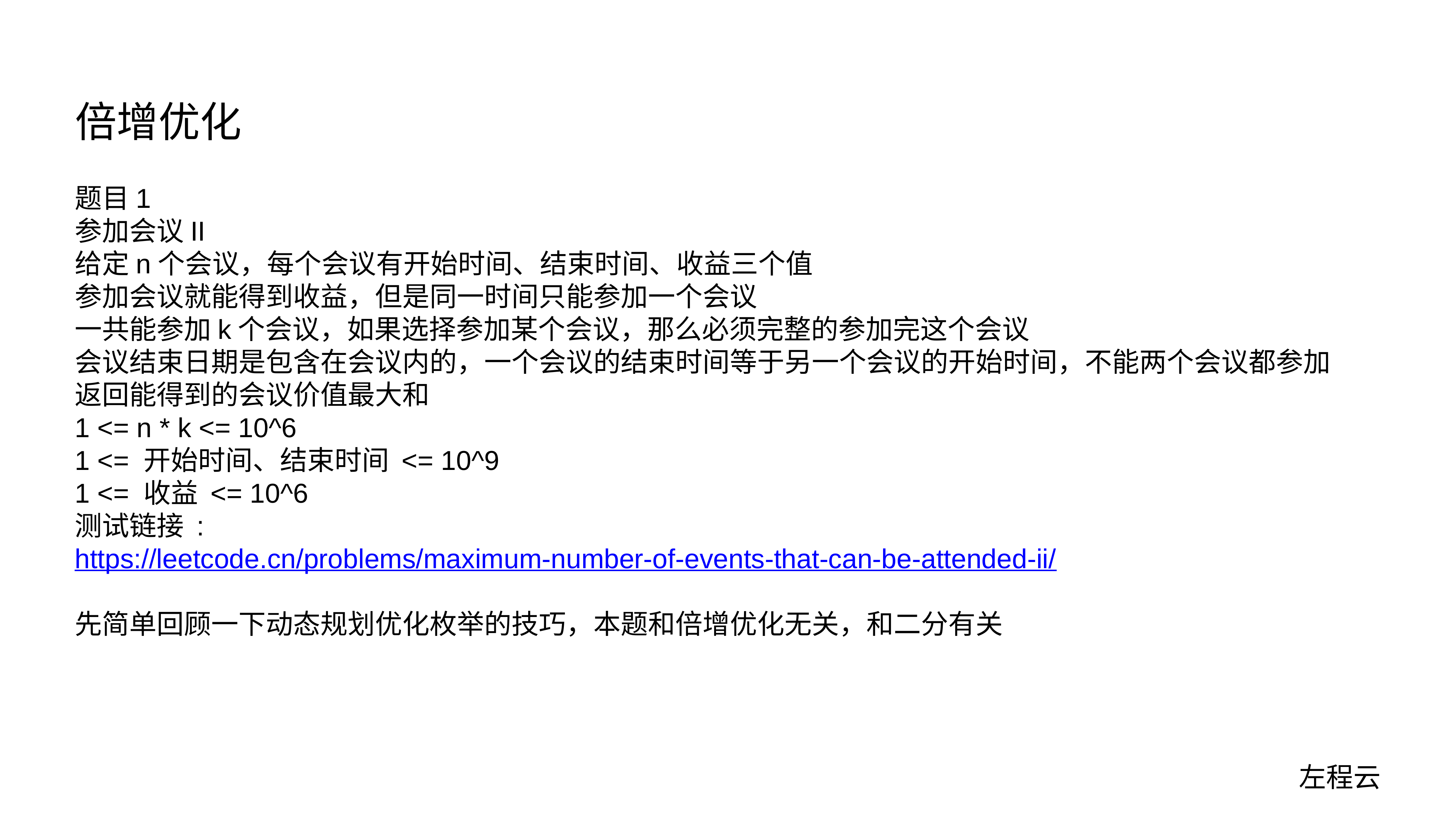

# 倍增优化
题目1
参加会议II
给定n个会议，每个会议有开始时间、结束时间、收益三个值
参加会议就能得到收益，但是同一时间只能参加一个会议
一共能参加k个会议，如果选择参加某个会议，那么必须完整的参加完这个会议
会议结束日期是包含在会议内的，一个会议的结束时间等于另一个会议的开始时间，不能两个会议都参加
返回能得到的会议价值最大和
1 <= n * k <= 10^6
1 <= 开始时间、结束时间 <= 10^9
1 <= 收益 <= 10^6
测试链接 :
https://leetcode.cn/problems/maximum-number-of-events-that-can-be-attended-ii/

先简单回顾一下动态规划优化枚举的技巧，本题和倍增优化无关，和二分有关
左程云